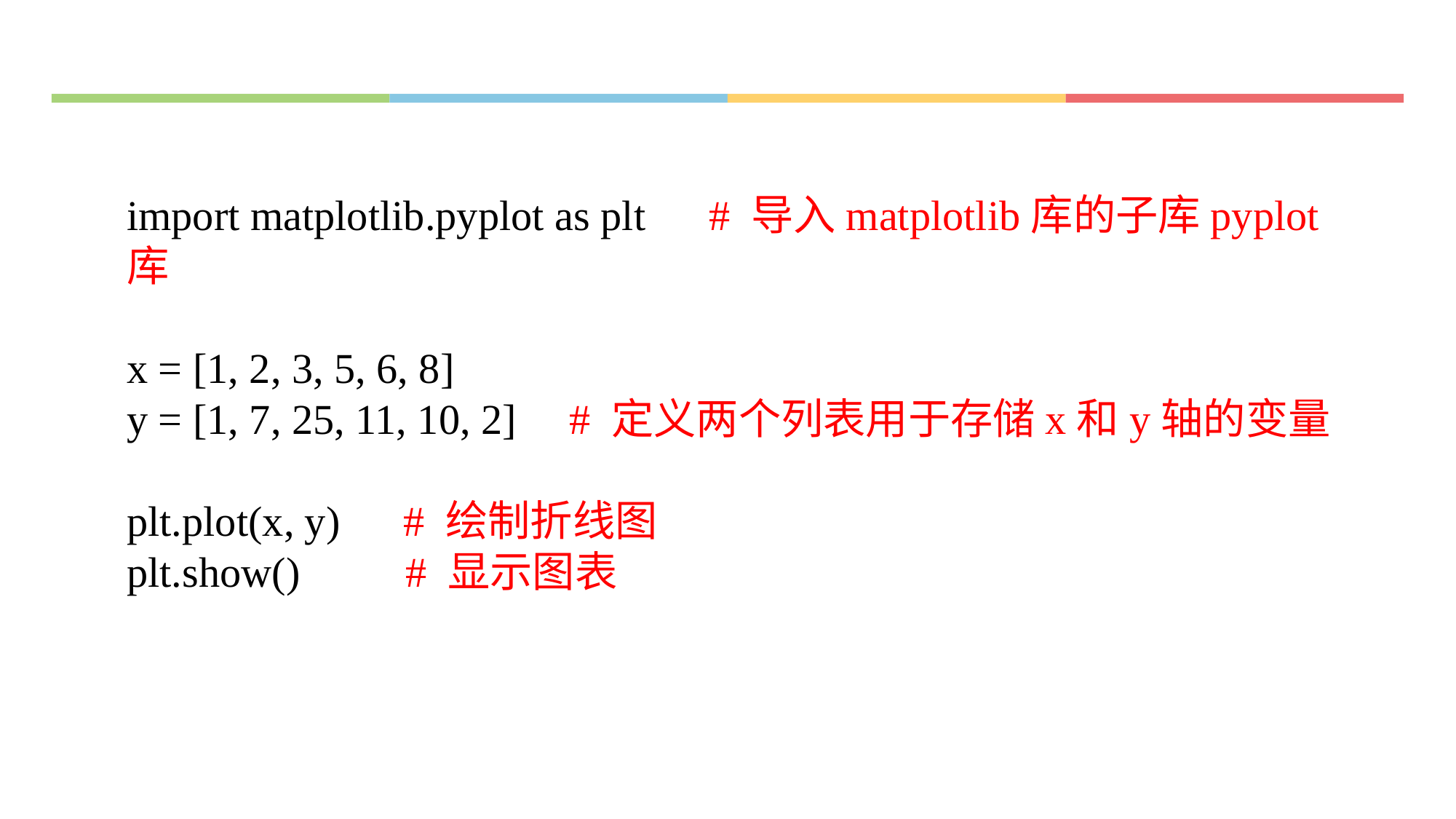

import matplotlib.pyplot as plt      # 导入matplotlib库的子库pyplot库

x = [1, 2, 3, 5, 6, 8]
y = [1, 7, 25, 11, 10, 2]     # 定义两个列表用于存储x和y轴的变量

plt.plot(x, y)      # 绘制折线图
plt.show()          # 显示图表